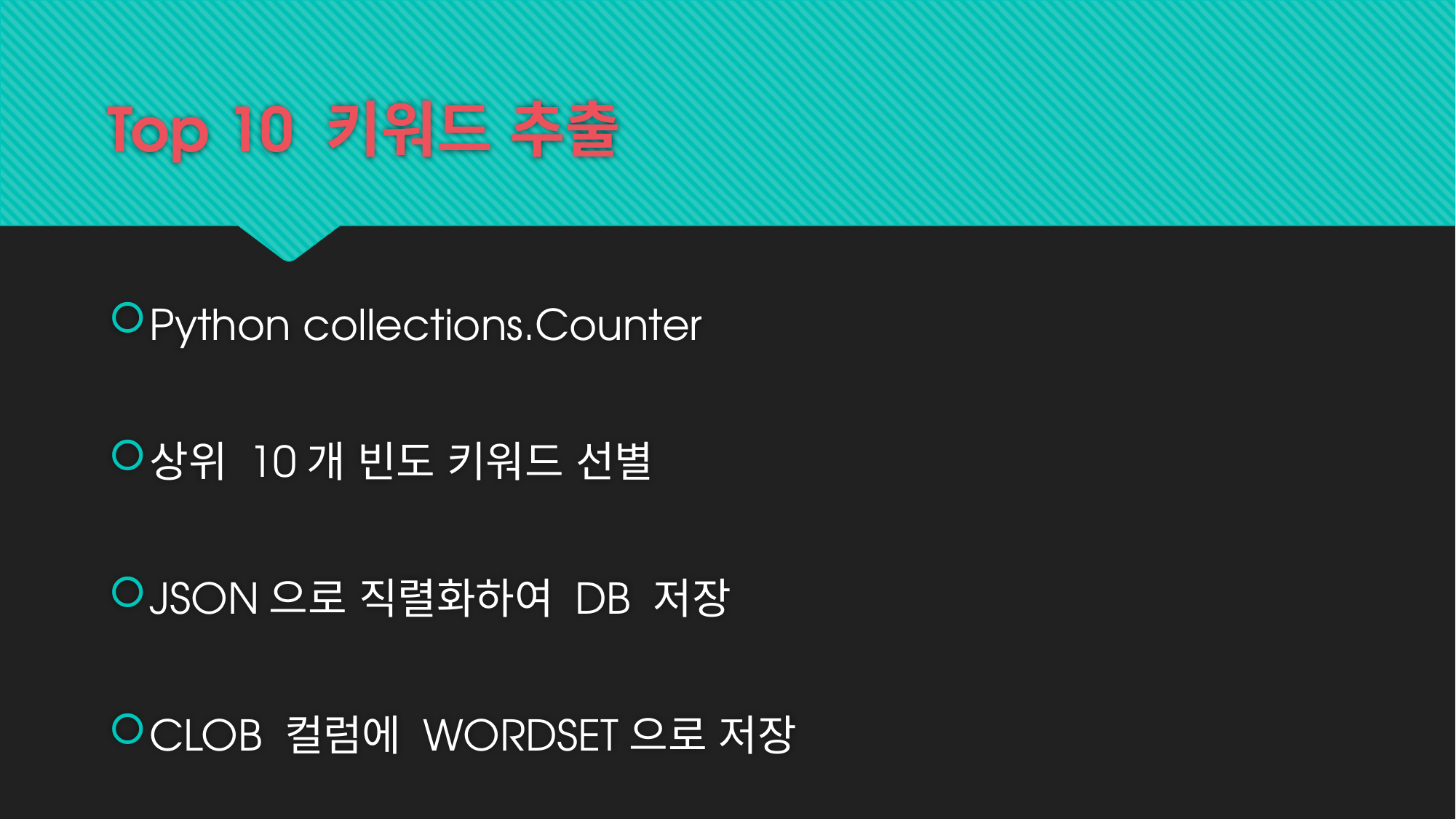

# Top 10 키워드 추출
Python collections.Counter

상위 10개 빈도 키워드 선별

JSON으로 직렬화하여 DB 저장

CLOB 컬럼에 WORDSET으로 저장